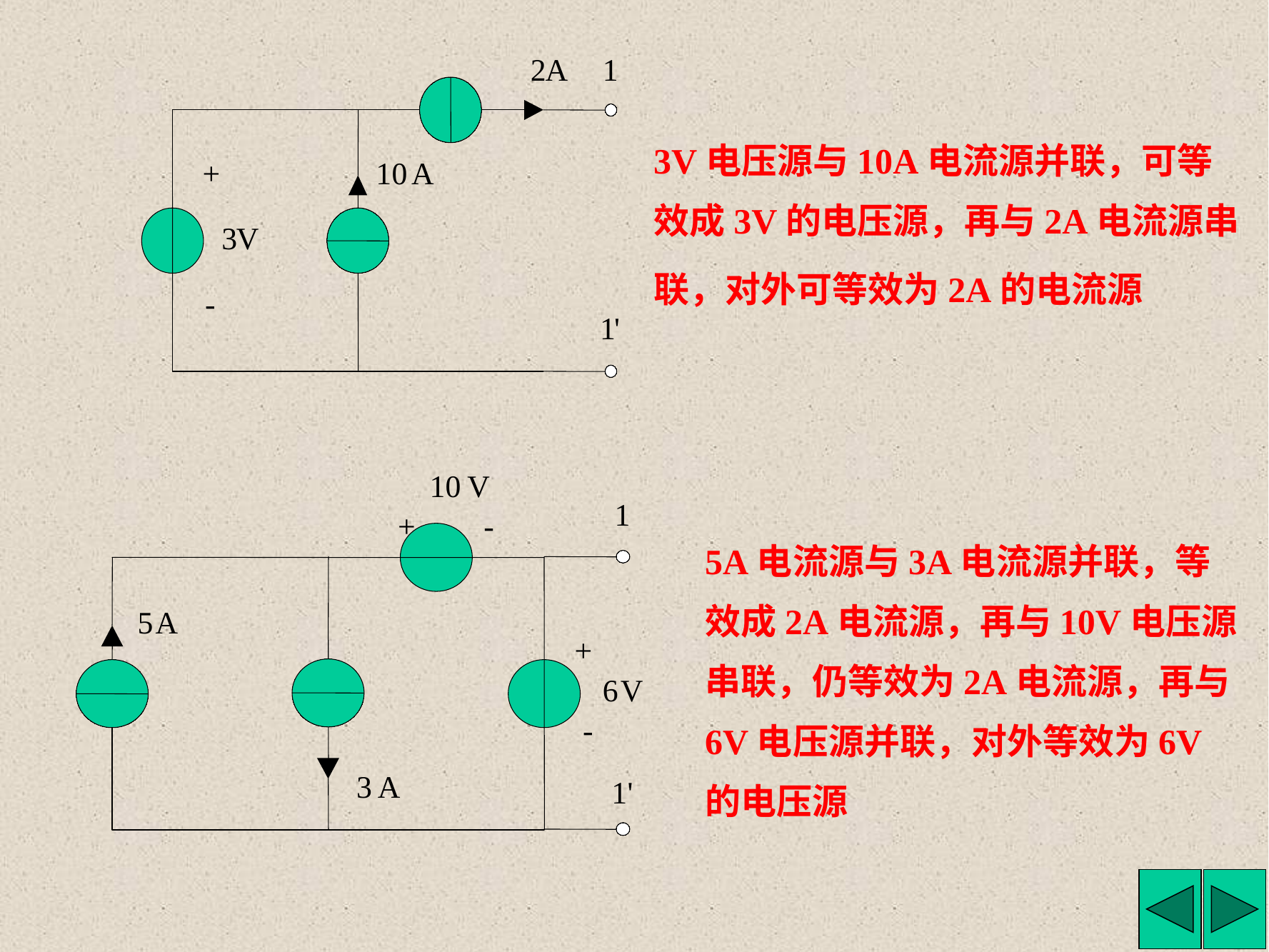

2
A
1

+
10
A

3
V

-
1
'

3V电压源与10A电流源并联，可等效成3V的电压源，再与2A电流源串联，对外可等效为2A的电流源
10
V
1
+
-

5
A

+

6
V

-

3
A
1
'

5A电流源与3A电流源并联，等效成2A电流源，再与10V电压源串联，仍等效为2A电流源，再与6V电压源并联，对外等效为6V的电压源